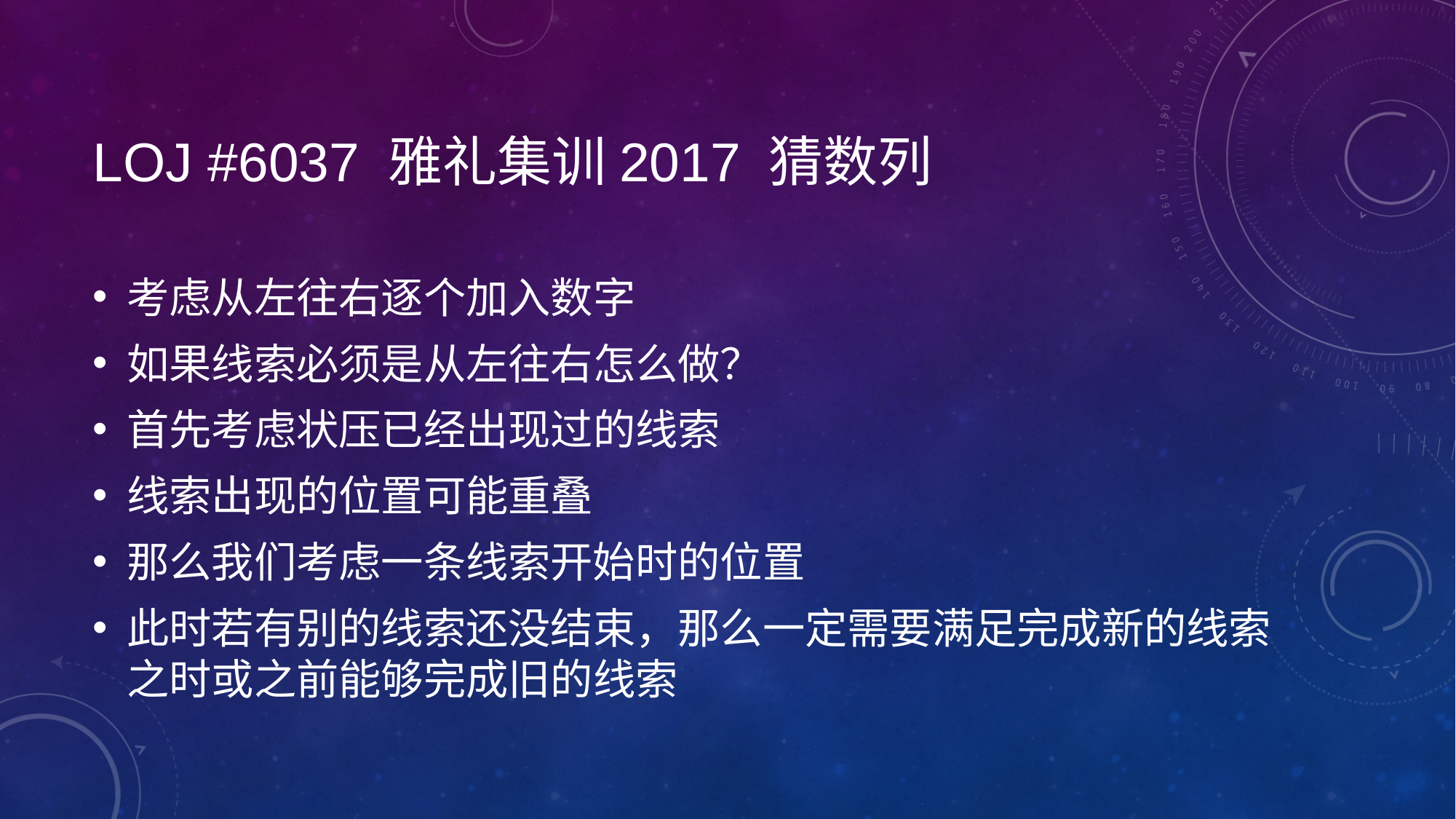

# LOJ #6037 雅礼集训2017 猜数列
考虑从左往右逐个加入数字
如果线索必须是从左往右怎么做？
首先考虑状压已经出现过的线索
线索出现的位置可能重叠
那么我们考虑一条线索开始时的位置
此时若有别的线索还没结束，那么一定需要满足完成新的线索之时或之前能够完成旧的线索